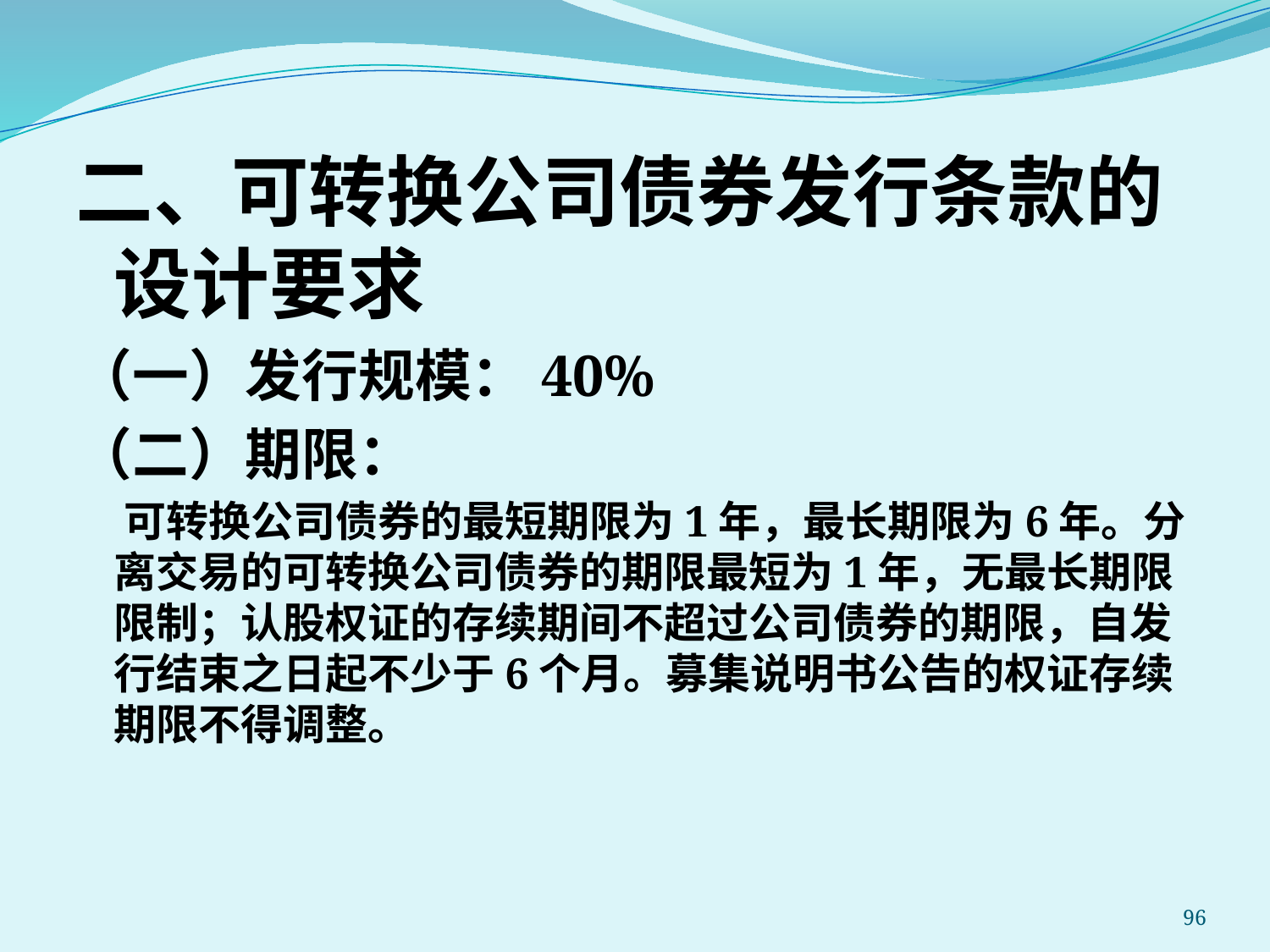

二、可转换公司债券发行条款的设计要求
（一）发行规模：40%
（二）期限：
    可转换公司债券的最短期限为1年，最长期限为6年。分离交易的可转换公司债券的期限最短为1年，无最长期限限制；认股权证的存续期间不超过公司债券的期限，自发行结束之日起不少于6个月。募集说明书公告的权证存续期限不得调整。

96